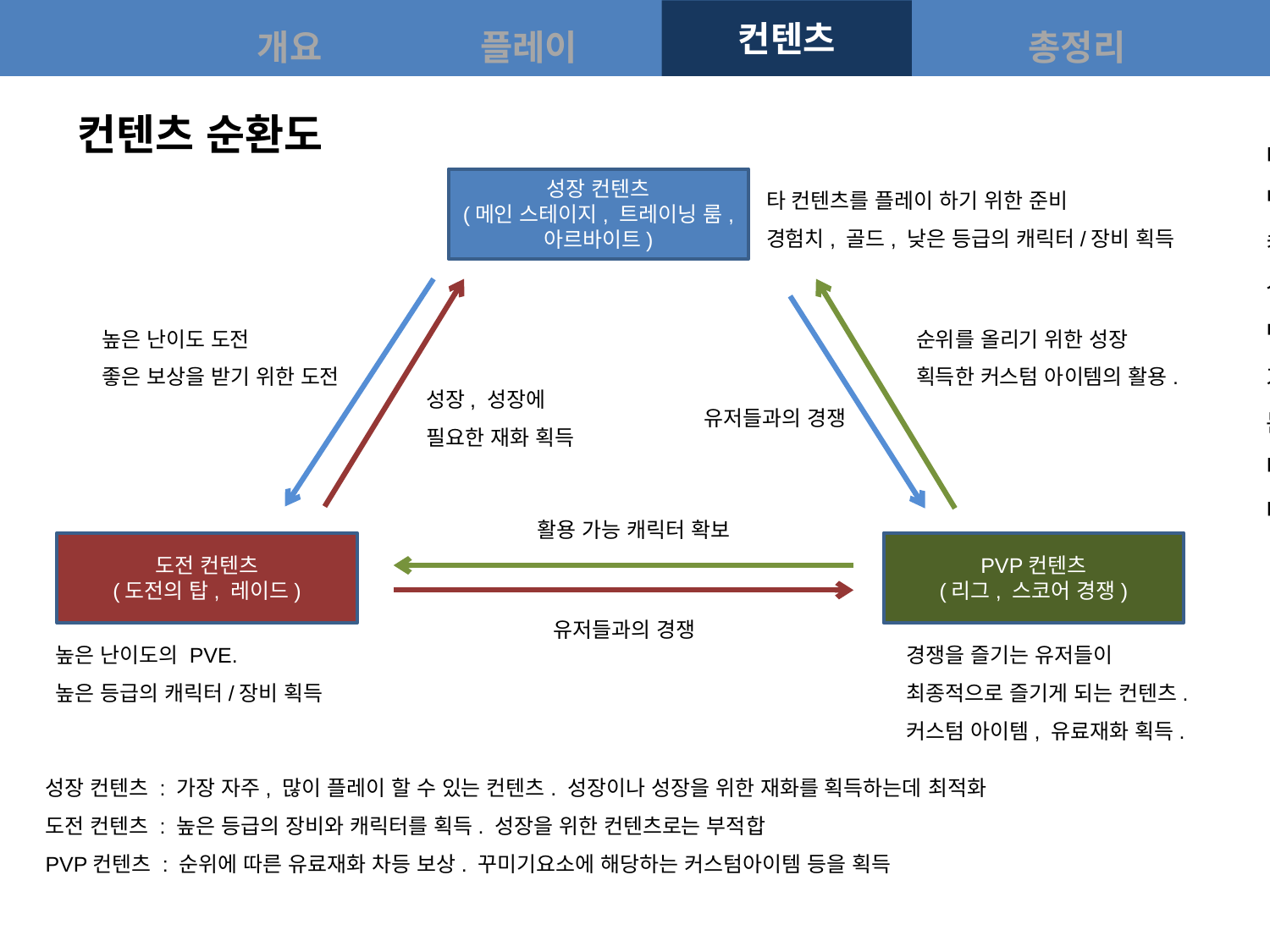

컨텐츠 순환도
내용의 배치 신경쓸것.
텍스트가 많으면 답답하다.
컨텐츠 순환도의 구체적인 설명이 필요.
설명이 필요한 부분을 적고 필요하지 않은 부분은 생략
텍스트 포인트를 줄이고 이미지를 첨부.
기사내용을 보고 참고할 것. 어떤 내용을 어떤 문장으로
문서를 보는 사람입장에서 작성.
내용이랑 의도가 안 맞는 경우가 많다.
내용이 다르다면 다르다는 것을 표현
성장 컨텐츠
(메인 스테이지, 트레이닝 룸, 아르바이트)
타 컨텐츠를 플레이 하기 위한 준비
경험치, 골드, 낮은 등급의 캐릭터/장비 획득
높은 난이도 도전
좋은 보상을 받기 위한 도전
순위를 올리기 위한 성장
획득한 커스텀 아이템의 활용.
성장, 성장에
필요한 재화 획득
유저들과의 경쟁
활용 가능 캐릭터 확보
도전 컨텐츠
(도전의 탑, 레이드)
PVP컨텐츠
(리그, 스코어 경쟁)
유저들과의 경쟁
높은 난이도의 PVE.
높은 등급의 캐릭터/장비 획득
경쟁을 즐기는 유저들이
최종적으로 즐기게 되는 컨텐츠.
커스텀 아이템, 유료재화 획득.
성장 컨텐츠 : 가장 자주, 많이 플레이 할 수 있는 컨텐츠. 성장이나 성장을 위한 재화를 획득하는데 최적화
도전 컨텐츠 : 높은 등급의 장비와 캐릭터를 획득. 성장을 위한 컨텐츠로는 부적합
PVP컨텐츠 : 순위에 따른 유료재화 차등 보상. 꾸미기요소에 해당하는 커스텀아이템 등을 획득